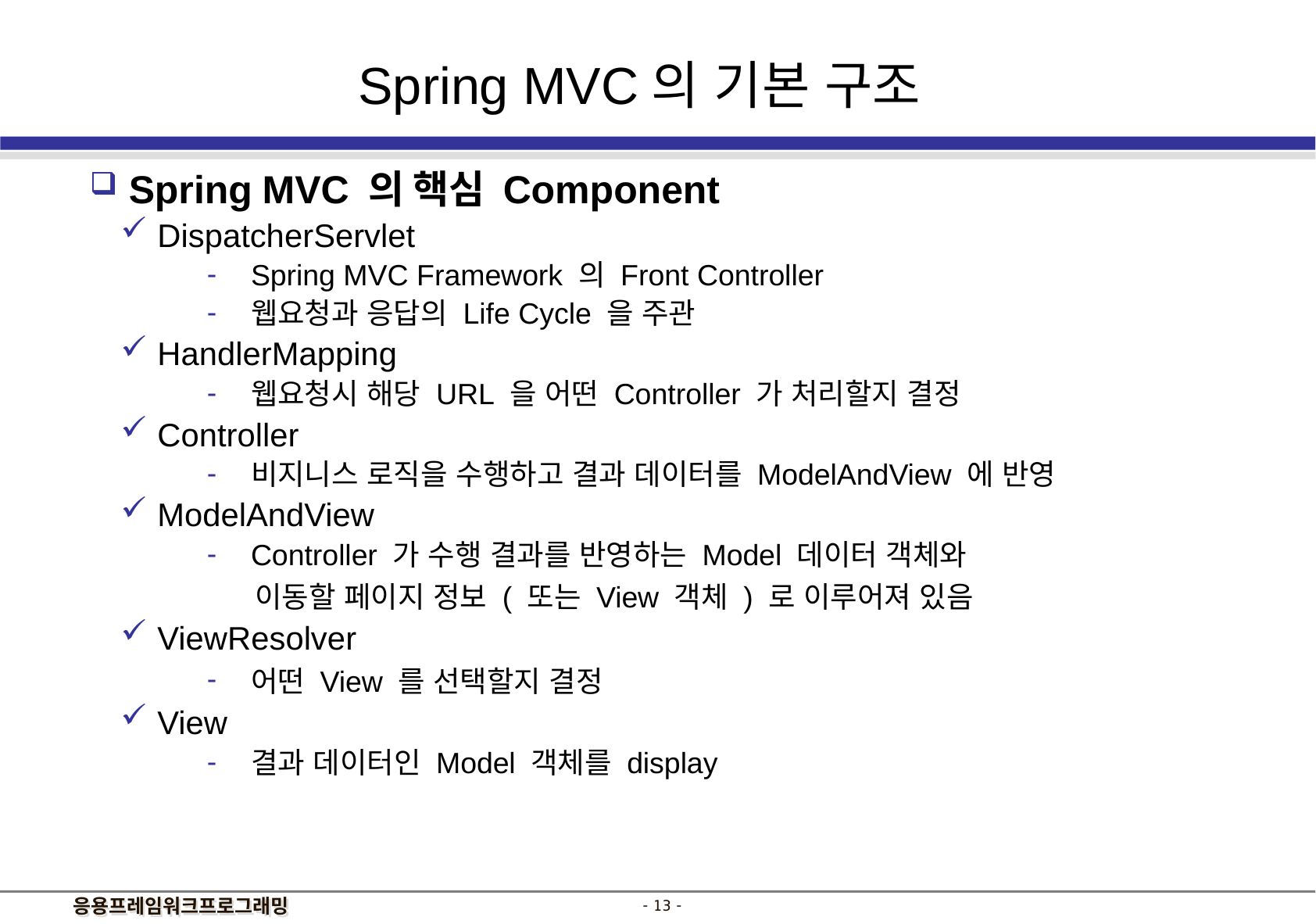

Spring MVC의 기본 구조
 Spring MVC 의 핵심 Component
 DispatcherServlet
Spring MVC Framework 의 Front Controller
웹요청과 응답의 Life Cycle 을 주관
 HandlerMapping
웹요청시 해당 URL 을 어떤 Controller 가 처리할지 결정
 Controller
비지니스 로직을 수행하고 결과 데이터를 ModelAndView 에 반영
 ModelAndView
Controller 가 수행 결과를 반영하는 Model 데이터 객체와
     이동할 페이지 정보 ( 또는 View 객체 ) 로 이루어져 있음
 ViewResolver
어떤 View 를 선택할지 결정
 View
결과 데이터인 Model 객체를 display

- 13 -